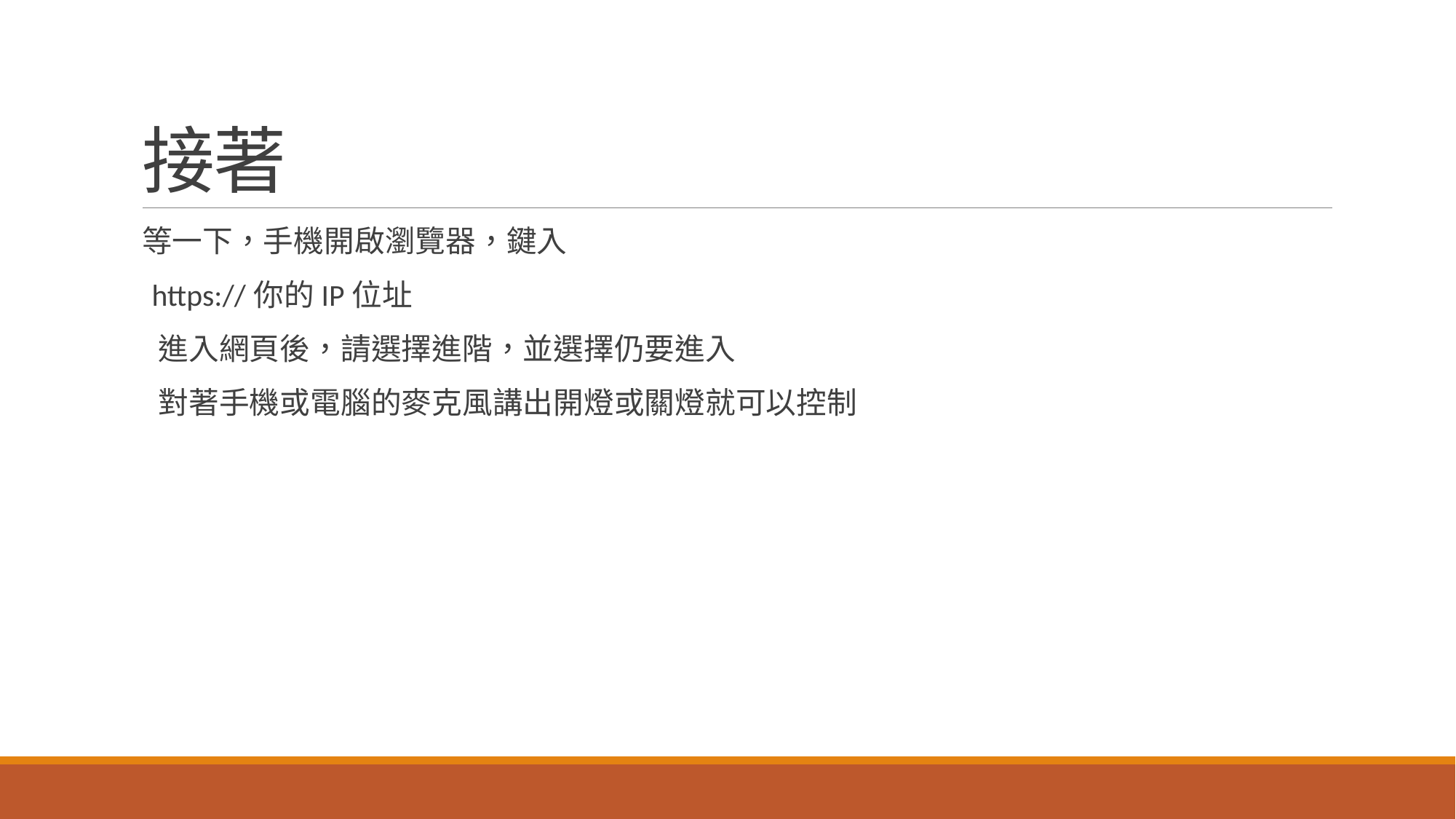

# 接著
等一下，手機開啟瀏覽器，鍵入
   https://你的IP位址
   進入網頁後，請選擇進階，並選擇仍要進入
   對著手機或電腦的麥克風講出開燈或關燈就可以控制